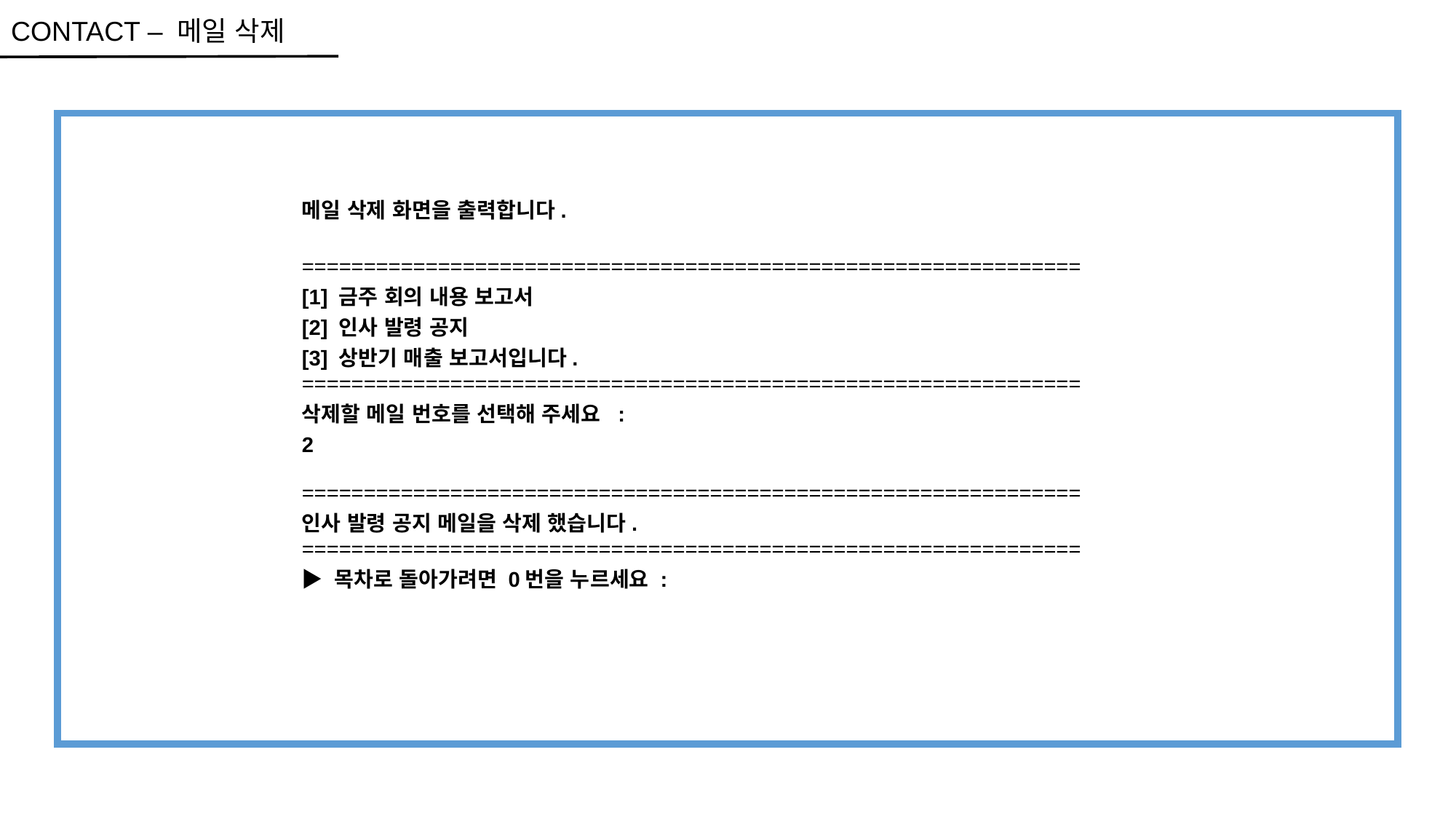

CONTACT – 메일 삭제

메일 삭제 화면을 출력합니다.

===============================================================
[1] 금주 회의 내용 보고서
[2] 인사 발령 공지
[3] 상반기 매출 보고서입니다.
===============================================================
삭제할 메일 번호를 선택해 주세요  :
2

===============================================================
인사 발령 공지 메일을 삭제 했습니다.
===============================================================
▶ 목차로 돌아가려면 0번을 누르세요 :